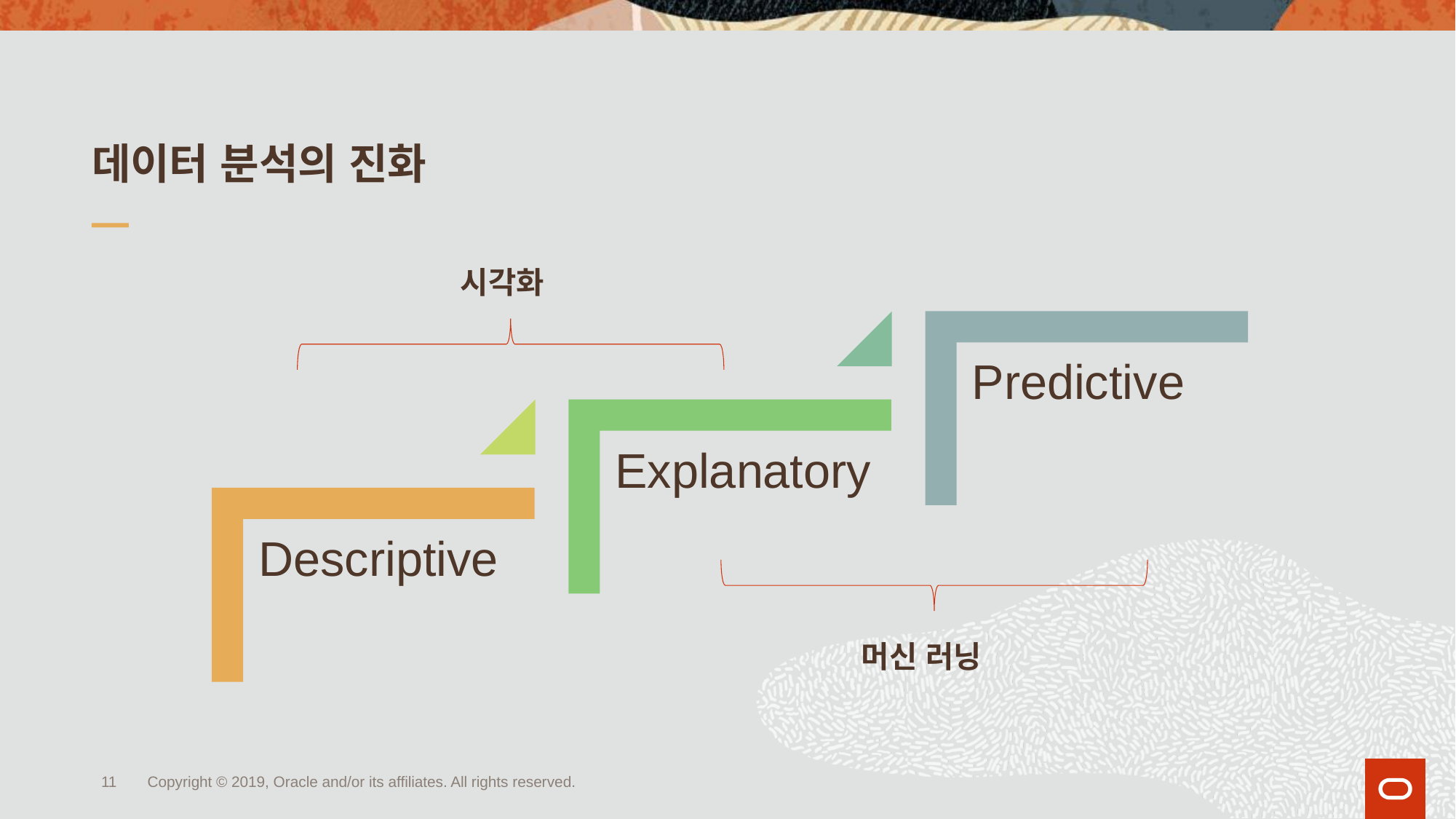

# 데이터 분석의 진화

시각화

머신 러닝
Descriptive
Explanatory
Predictive
11
Copyright © 2019, Oracle and/or its affiliates. All rights reserved.